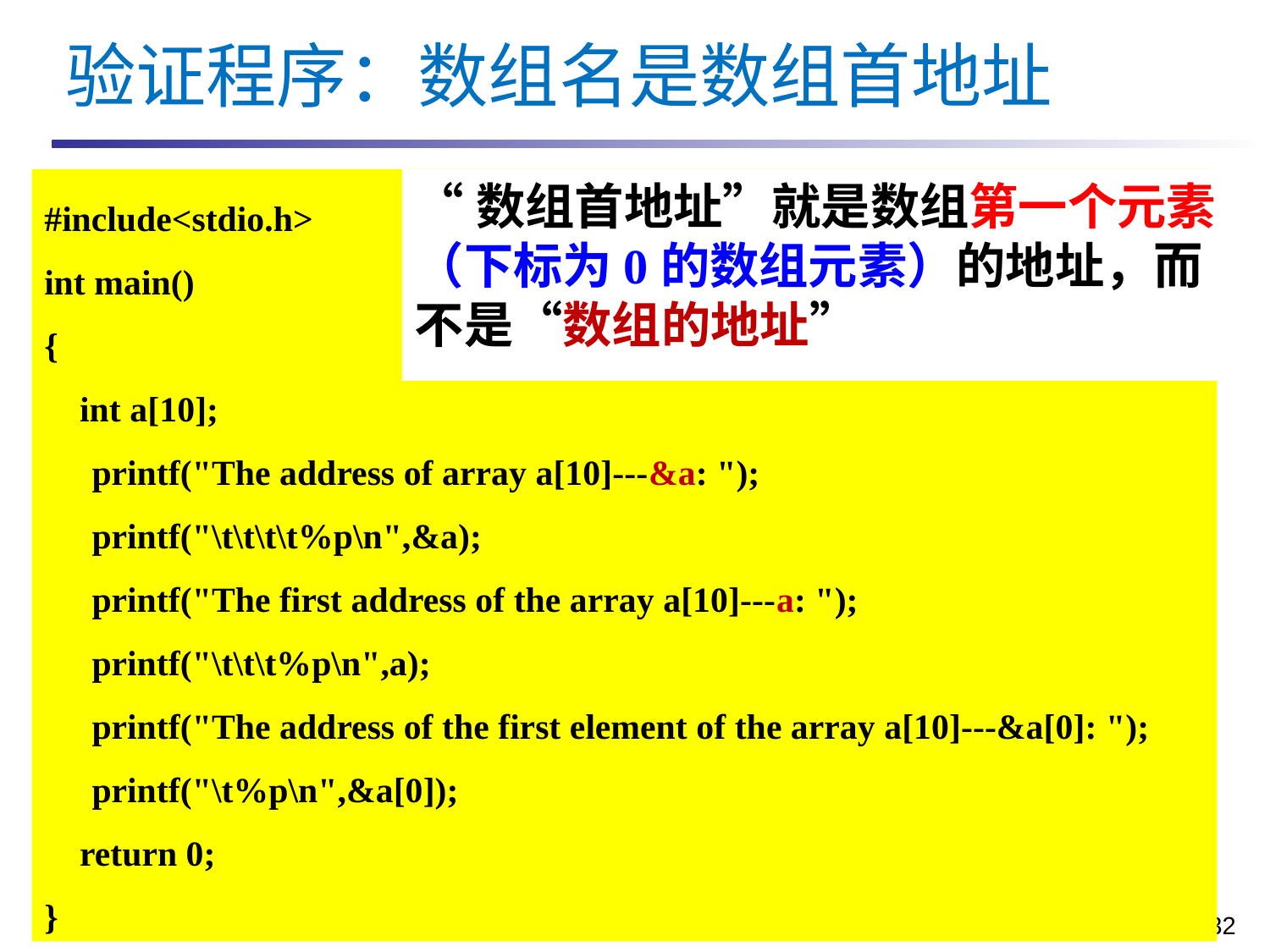

验证程序：数组名是数组首地址
#include<stdio.h>
int main()
{
    int a[10];
	printf("The address of array a[10]---&a: ");
	printf("\t\t\t\t%p\n",&a);
	printf("The first address of the array a[10]---a: ");
	printf("\t\t\t%p\n",a);
	printf("The address of the first element of the array a[10]---&a[0]: ");
	printf("\t%p\n",&a[0]);
    return 0;
}
“数组首地址”就是数组第一个元素（下标为0的数组元素）的地址，而不是“数组的地址”
2023/11/6
王化雨 whuayu000@163.com 13306442222
23/32